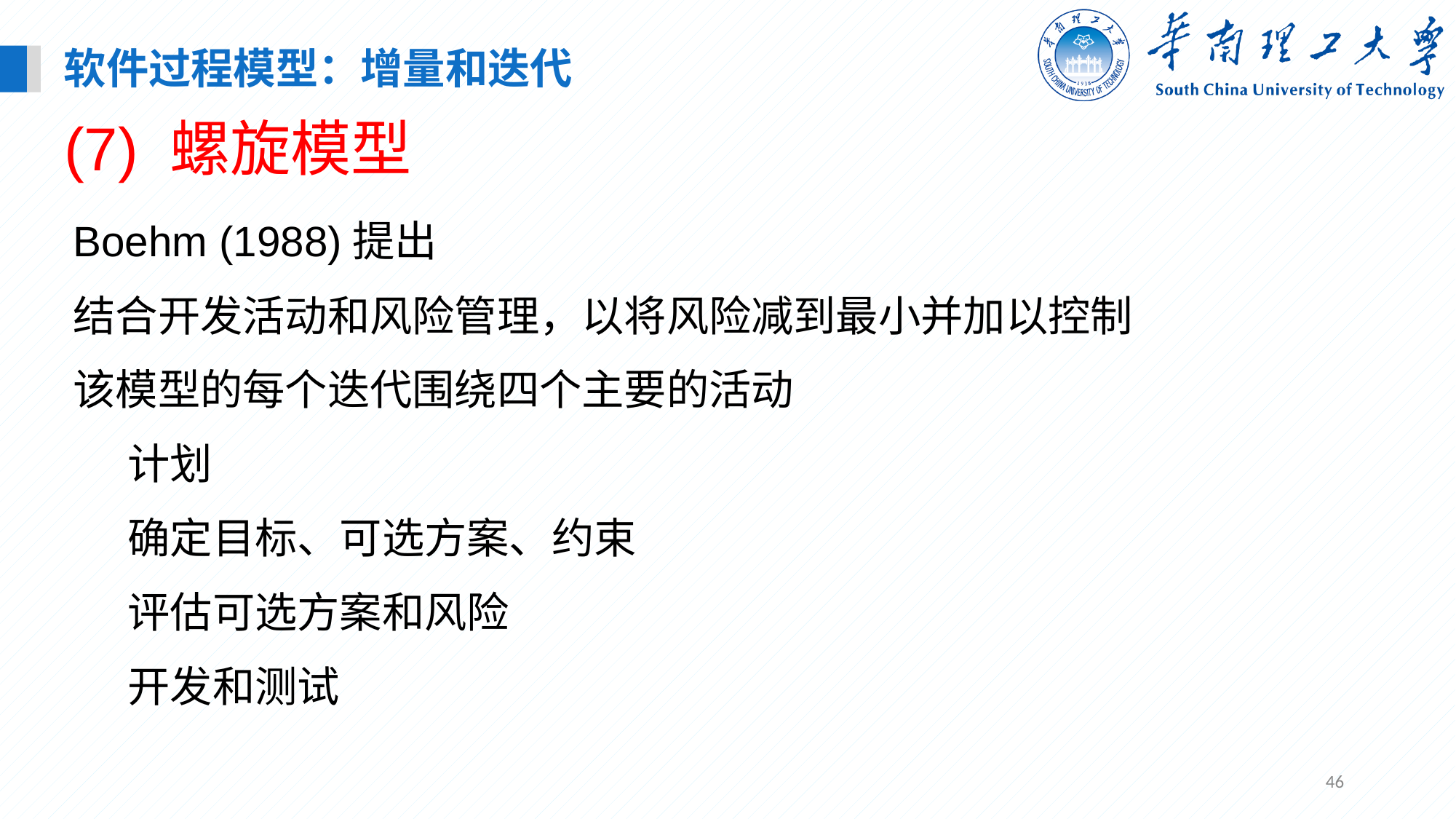

软件过程模型：增量和迭代
(7) 螺旋模型
Boehm (1988)提出
结合开发活动和风险管理，以将风险减到最小并加以控制
该模型的每个迭代围绕四个主要的活动
计划
确定目标、可选方案、约束
评估可选方案和风险
开发和测试
46